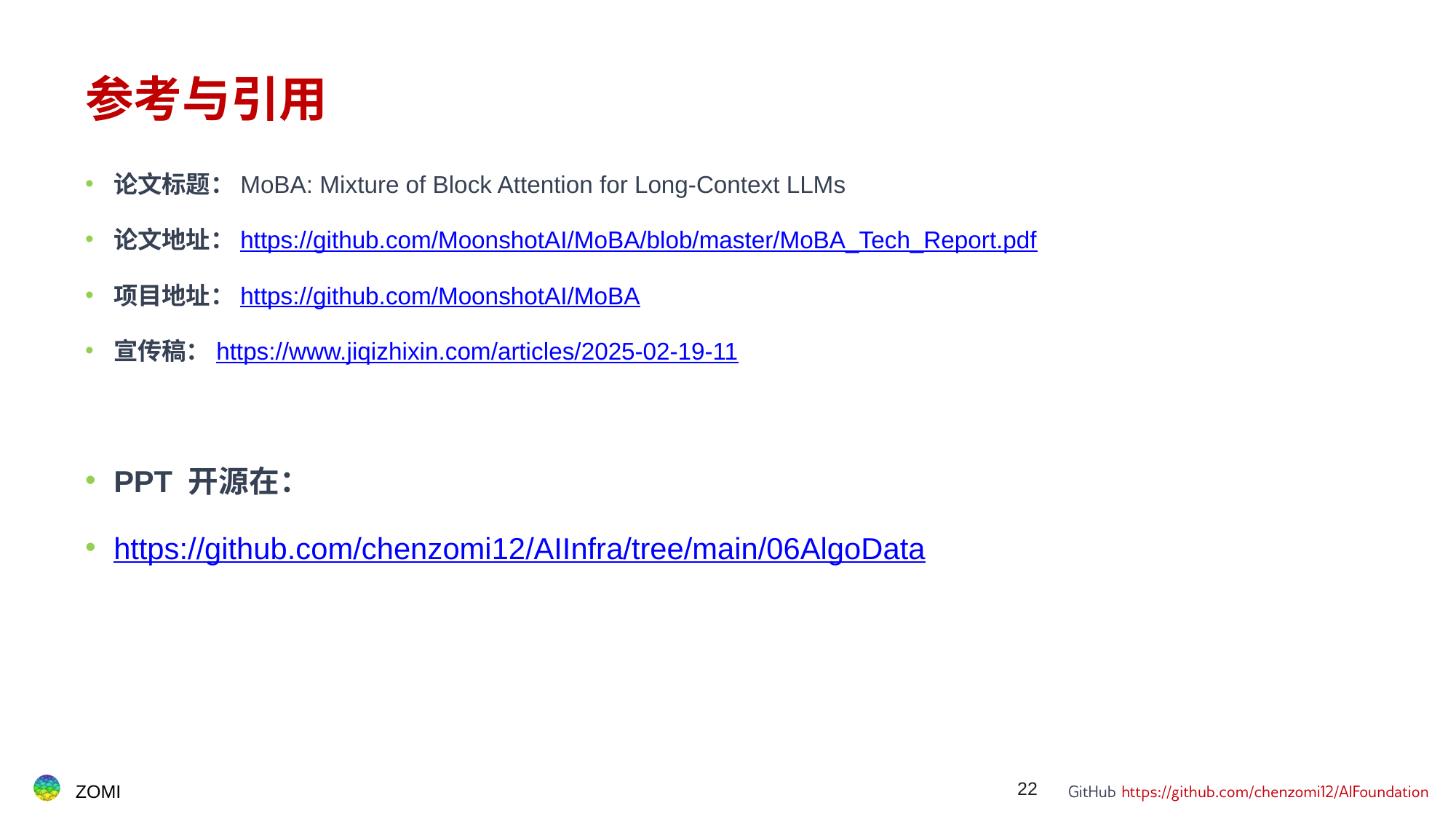

# 参考与引用
论文标题：MoBA: Mixture of Block Attention for Long-Context LLMs
论文地址：https://github.com/MoonshotAI/MoBA/blob/master/MoBA_Tech_Report.pdf
项目地址：https://github.com/MoonshotAI/MoBA
宣传稿：https://www.jiqizhixin.com/articles/2025-02-19-11

PPT 开源在：
https://github.com/chenzomi12/AIInfra/tree/main/06AlgoData